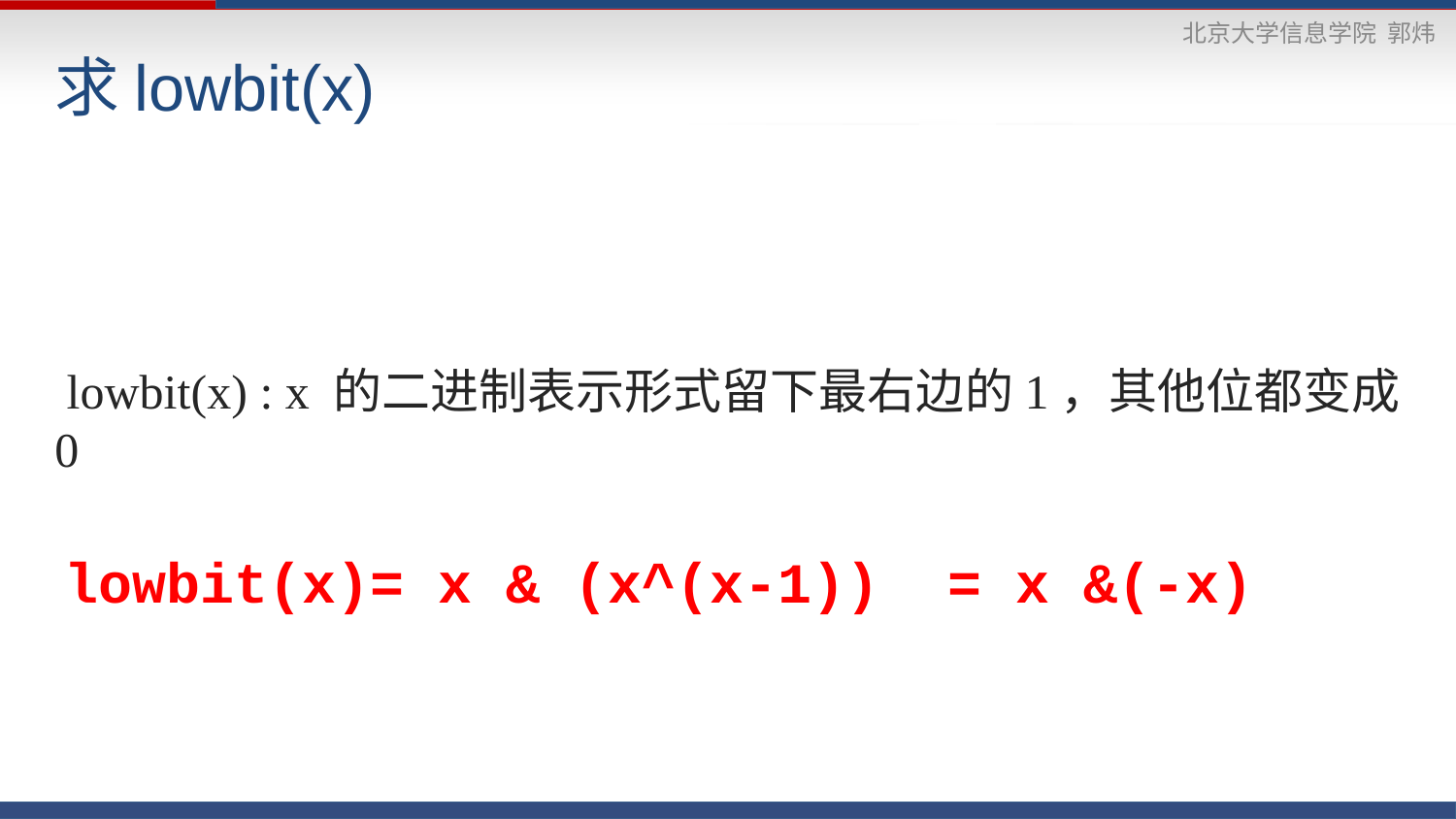

# 求lowbit(x)

 lowbit(x) : x 的二进制表示形式留下最右边的1，其他位都变成0

lowbit(x)= x & (x^(x-1))  = x &(-x)